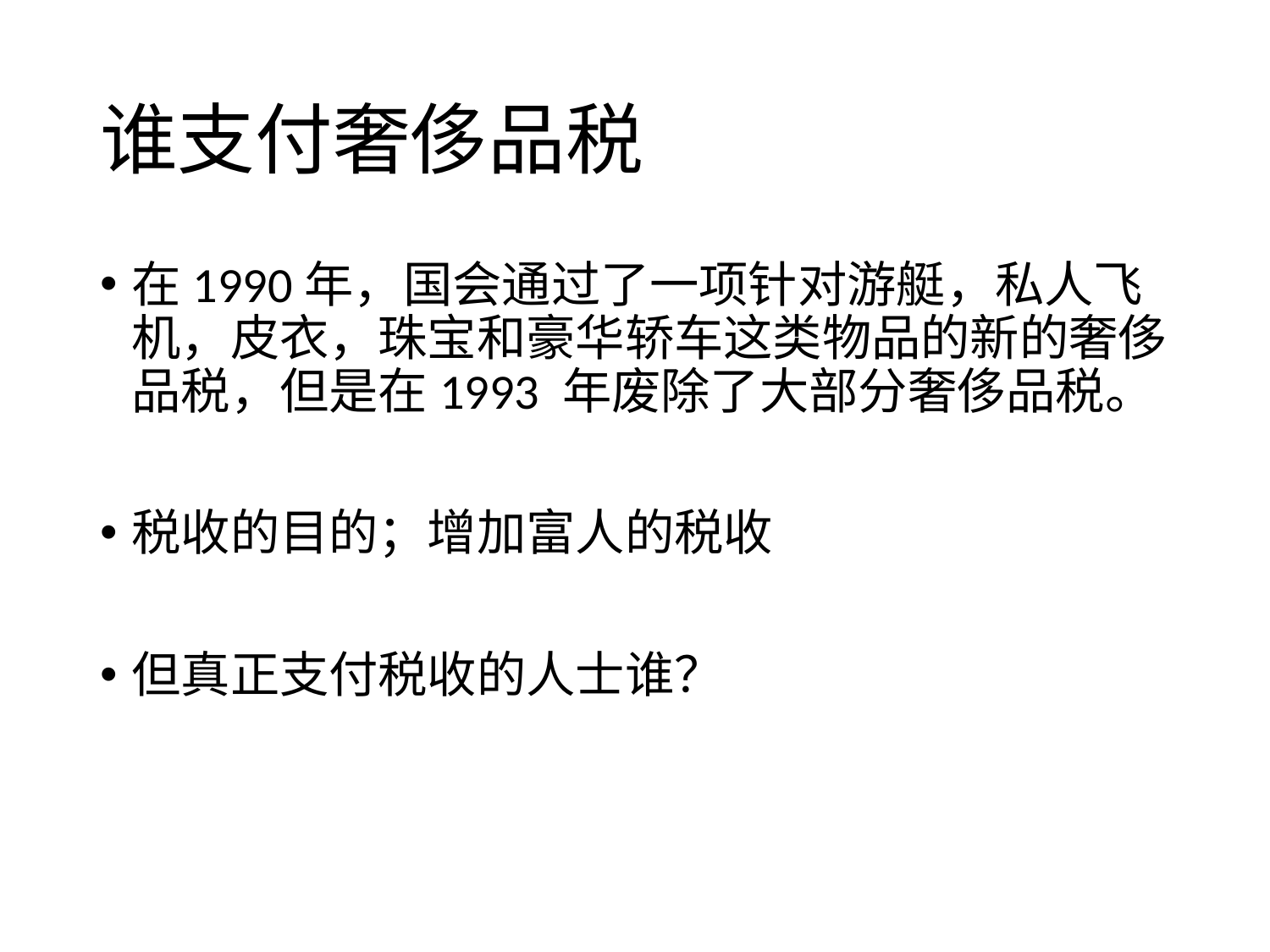

# 谁支付奢侈品税
在1990年，国会通过了一项针对游艇，私人飞机，皮衣，珠宝和豪华轿车这类物品的新的奢侈品税，但是在1993 年废除了大部分奢侈品税。

税收的目的；增加富人的税收

但真正支付税收的人士谁？